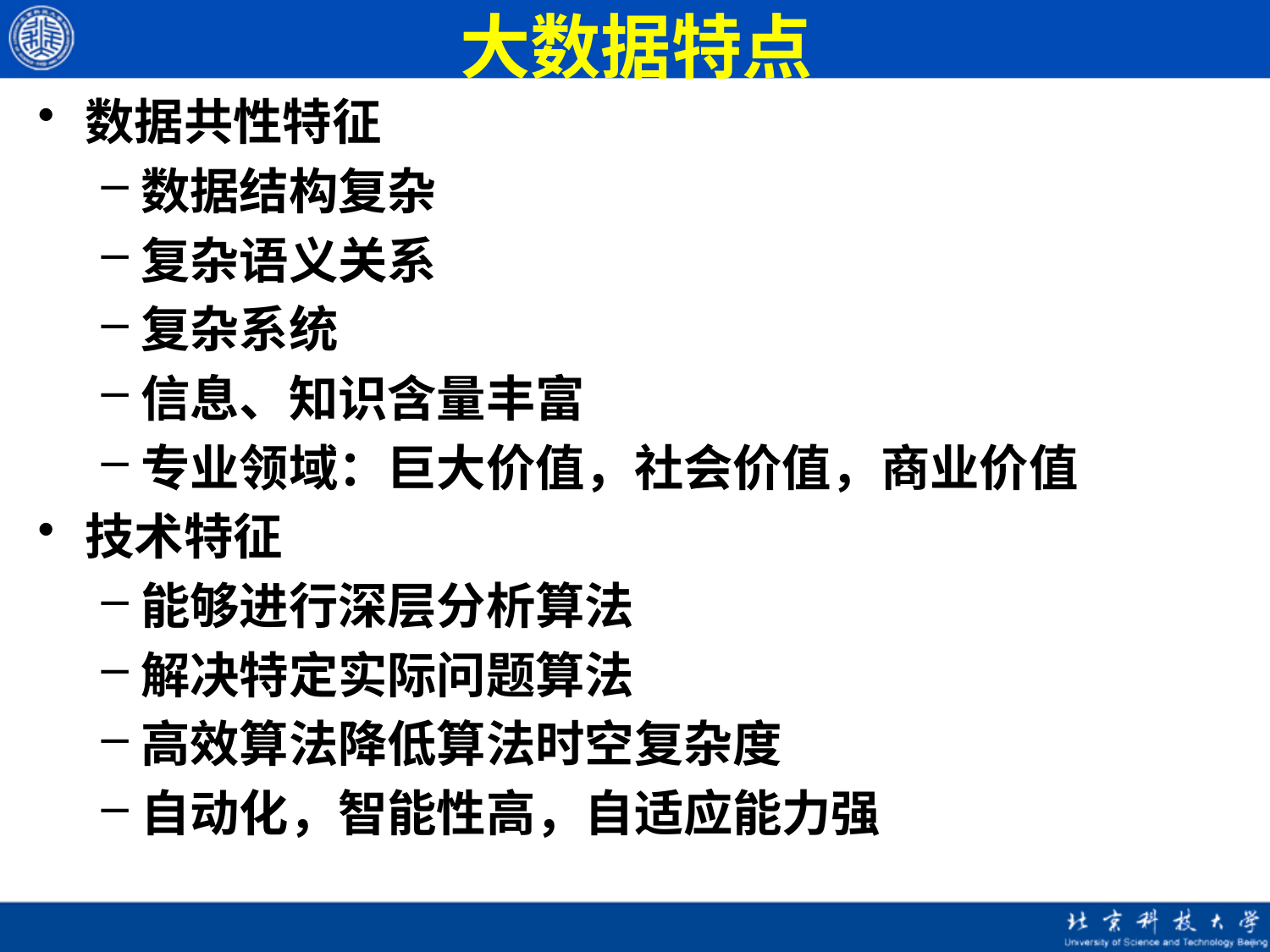

# 大数据特点
数据共性特征
数据结构复杂
复杂语义关系
复杂系统
信息、知识含量丰富
专业领域：巨大价值，社会价值，商业价值
技术特征
能够进行深层分析算法
解决特定实际问题算法
高效算法降低算法时空复杂度
自动化，智能性高，自适应能力强